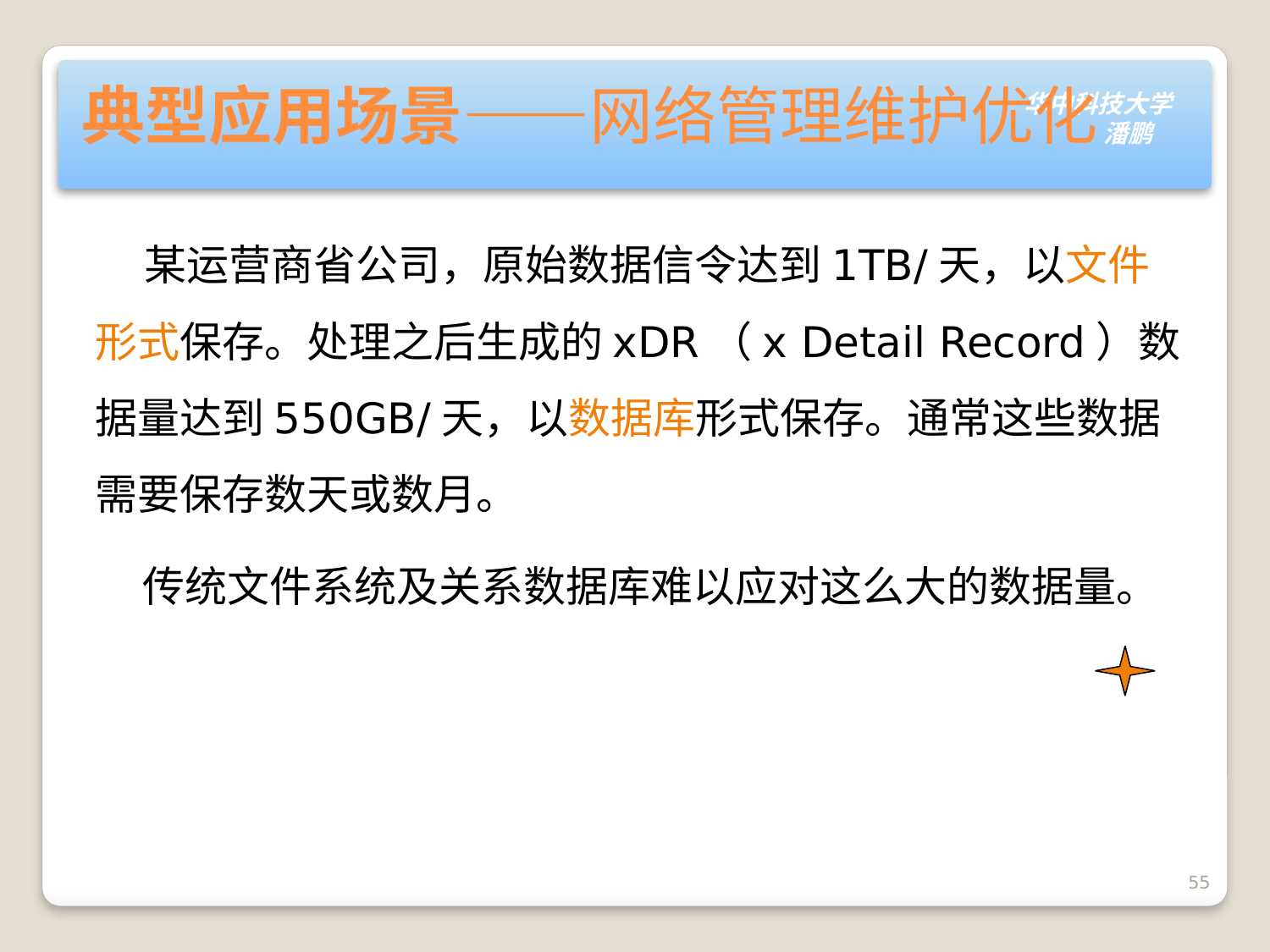

# 典型应用场景——网络管理维护优化
    某运营商省公司，原始数据信令达到1TB/天，以文件形式保存。处理之后生成的xDR（x Detail Record）数据量达到550GB/天，以数据库形式保存。通常这些数据需要保存数天或数月。
    传统文件系统及关系数据库难以应对这么大的数据量。

55